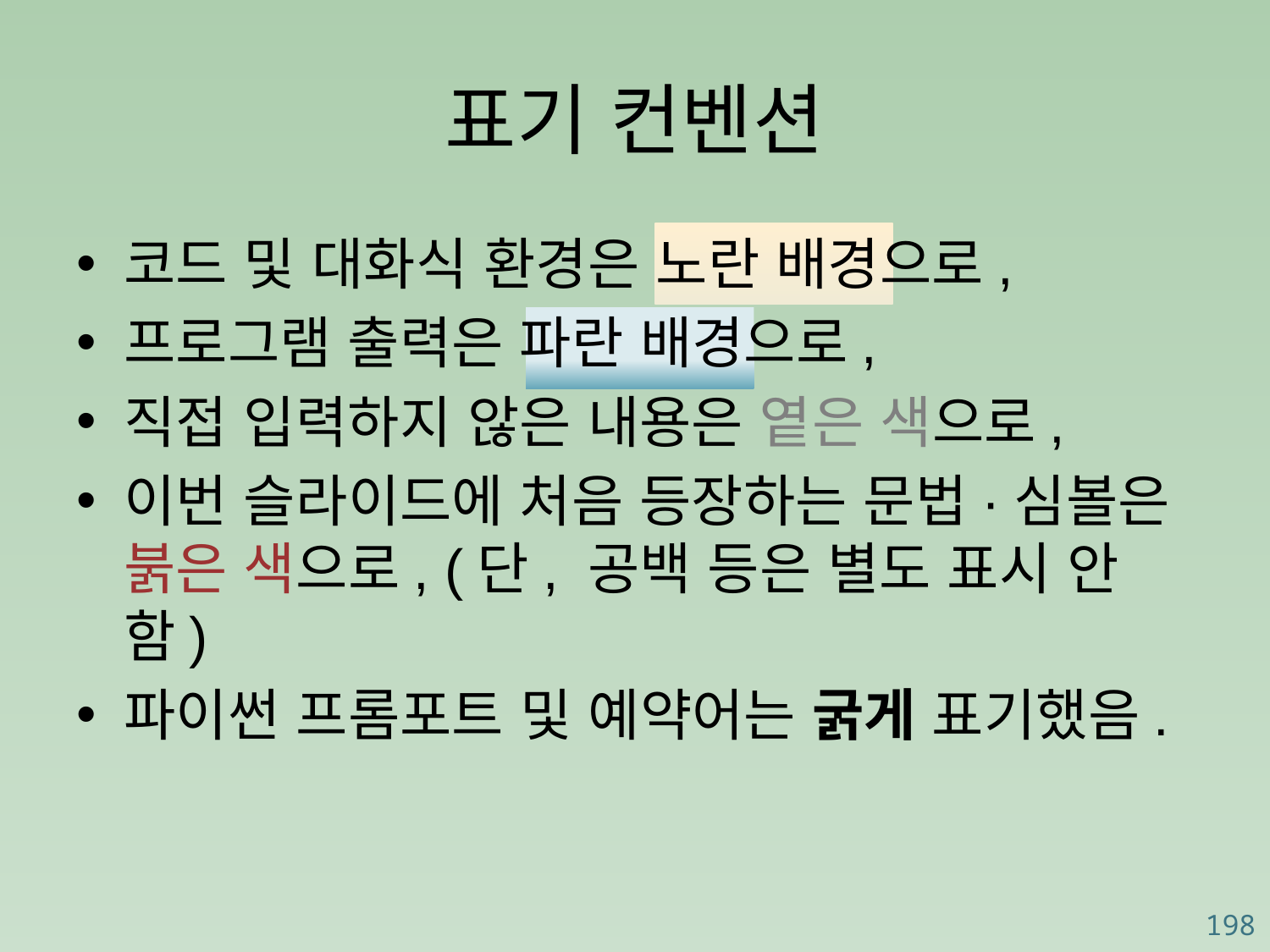

# 표기 컨벤션
코드 및 대화식 환경은 노란 배경으로,
프로그램 출력은 파란 배경으로,
직접 입력하지 않은 내용은 옅은 색으로,
이번 슬라이드에 처음 등장하는 문법·심볼은 붉은 색으로, (단, 공백 등은 별도 표시 안 함)
파이썬 프롬포트 및 예약어는 굵게 표기했음.

198